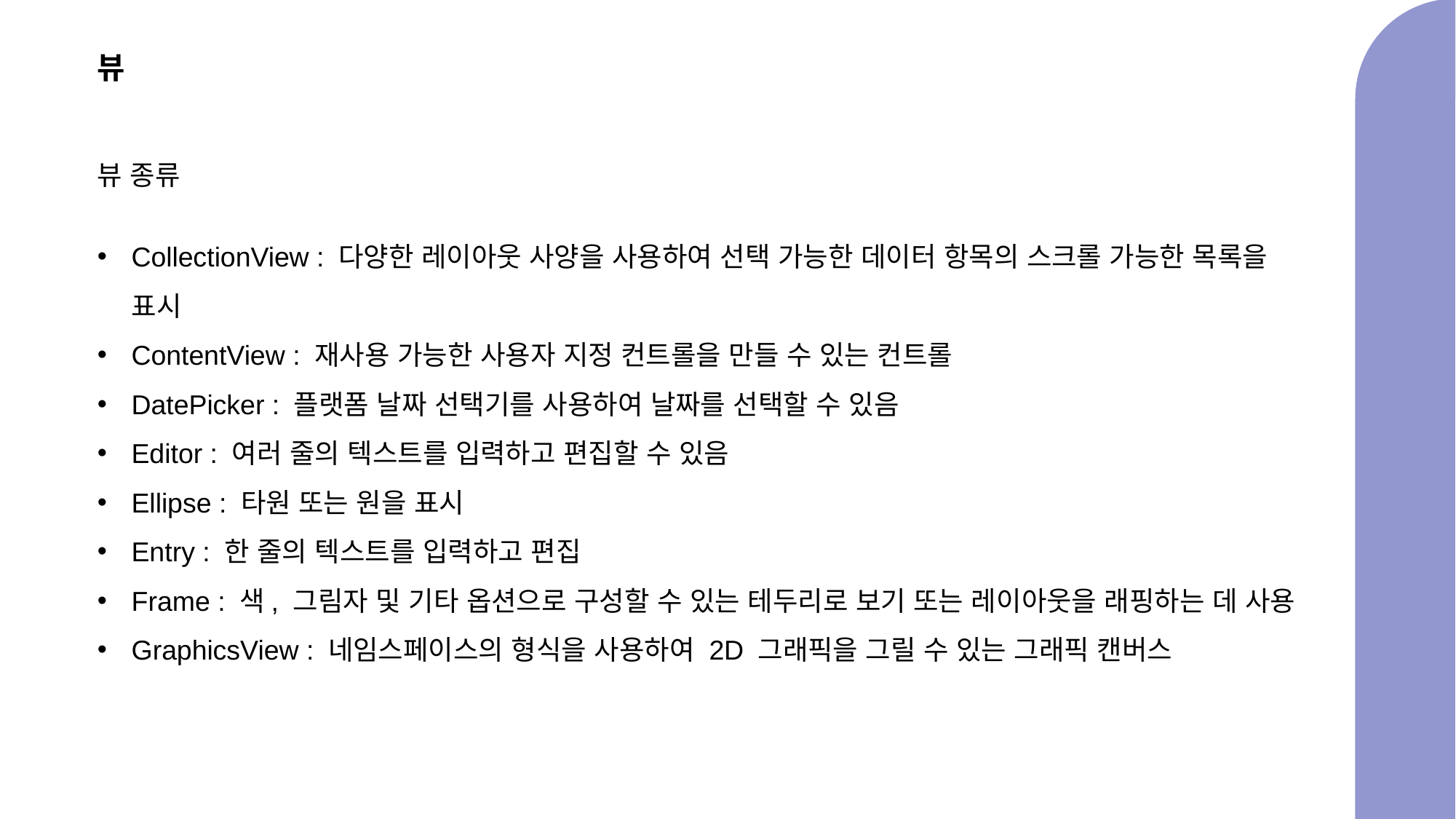

# 뷰
뷰 종류

CollectionView : 다양한 레이아웃 사양을 사용하여 선택 가능한 데이터 항목의 스크롤 가능한 목록을 표시
ContentView : 재사용 가능한 사용자 지정 컨트롤을 만들 수 있는 컨트롤
DatePicker : 플랫폼 날짜 선택기를 사용하여 날짜를 선택할 수 있음
Editor : 여러 줄의 텍스트를 입력하고 편집할 수 있음
Ellipse : 타원 또는 원을 표시
Entry : 한 줄의 텍스트를 입력하고 편집
Frame : 색, 그림자 및 기타 옵션으로 구성할 수 있는 테두리로 보기 또는 레이아웃을 래핑하는 데 사용
GraphicsView : 네임스페이스의 형식을 사용하여 2D 그래픽을 그릴 수 있는 그래픽 캔버스